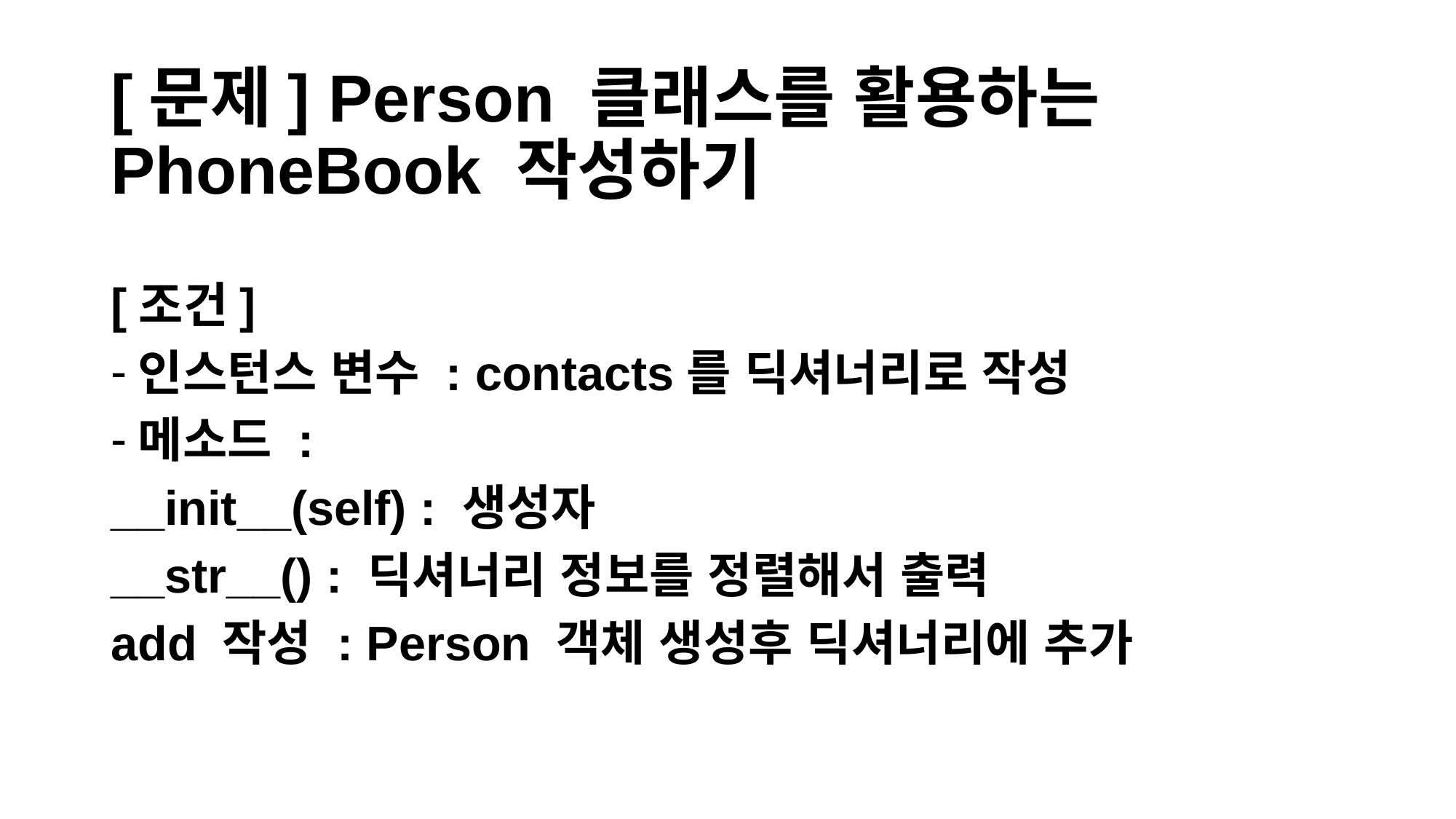

# [문제] Person 클래스를 활용하는 PhoneBook 작성하기
[조건]
인스턴스 변수 : contacts를 딕셔너리로 작성
메소드 :
__init__(self) : 생성자
__str__() : 딕셔너리 정보를 정렬해서 출력
add 작성 : Person 객체 생성후 딕셔너리에 추가